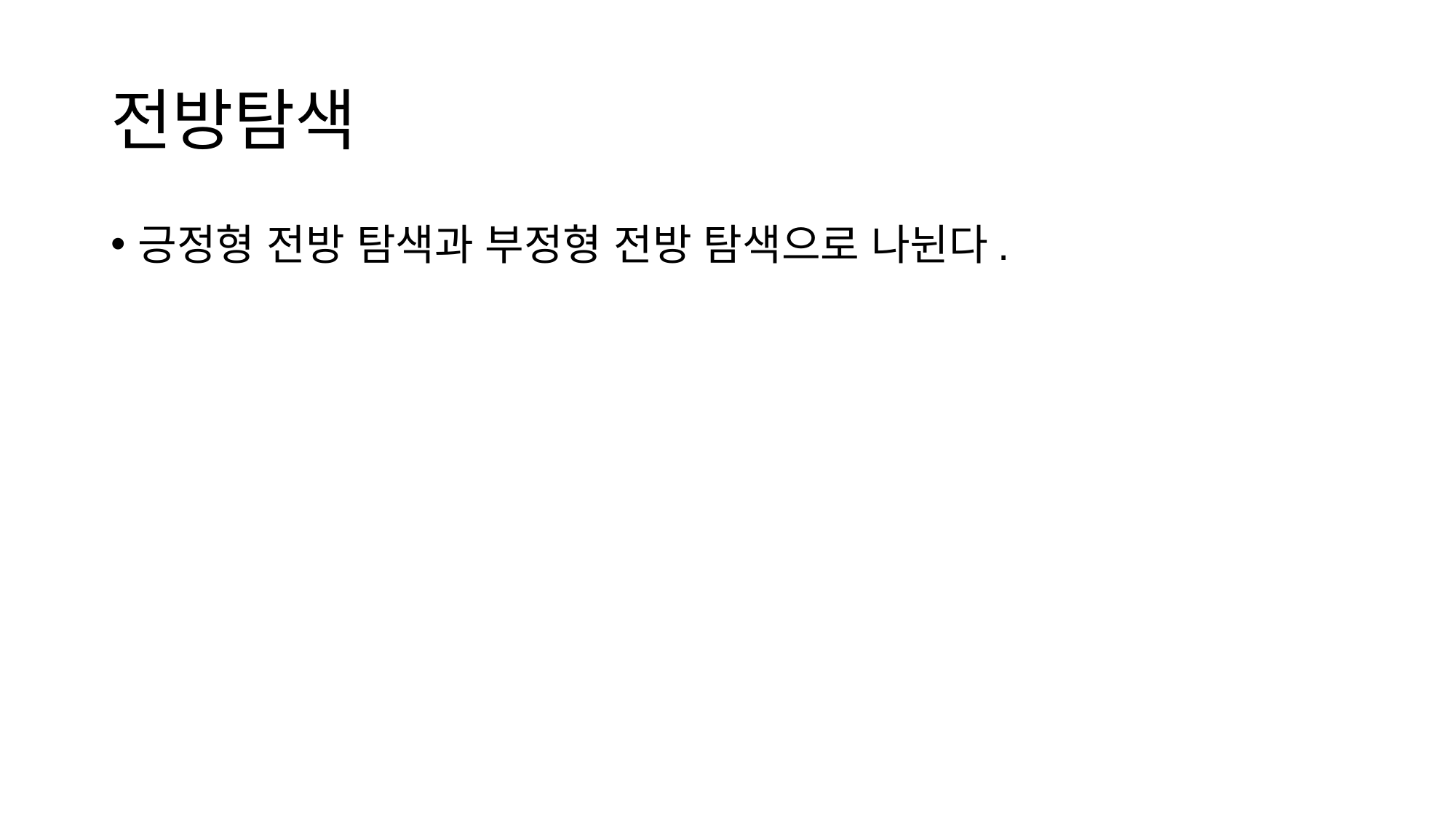

# 전방탐색
긍정형 전방 탐색과 부정형 전방 탐색으로 나뉜다.